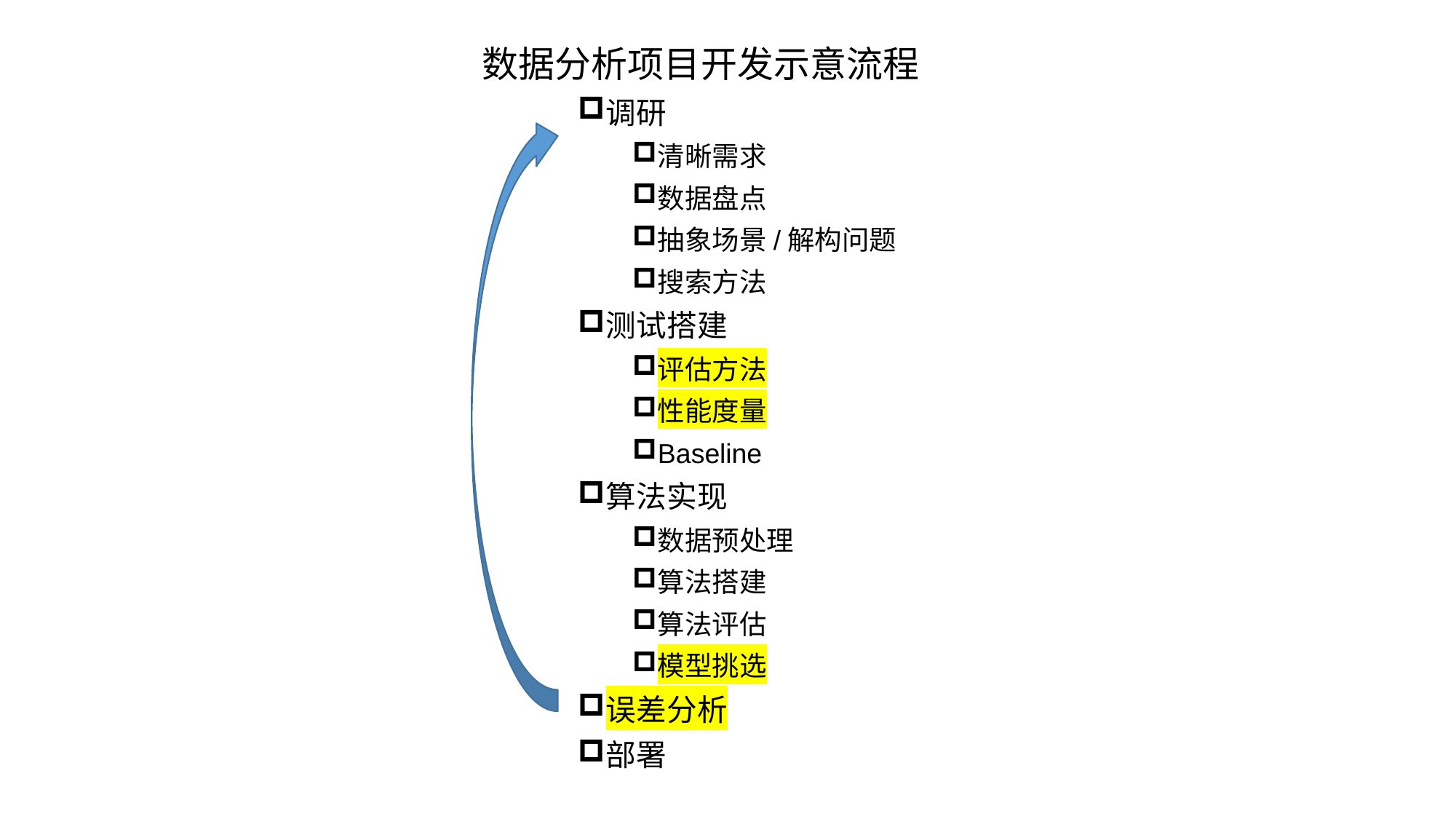

数据分析项目开发示意流程
调研
清晰需求
数据盘点
抽象场景/解构问题
搜索方法
测试搭建
评估方法
性能度量
Baseline
算法实现
数据预处理
算法搭建
算法评估
模型挑选
误差分析
部署